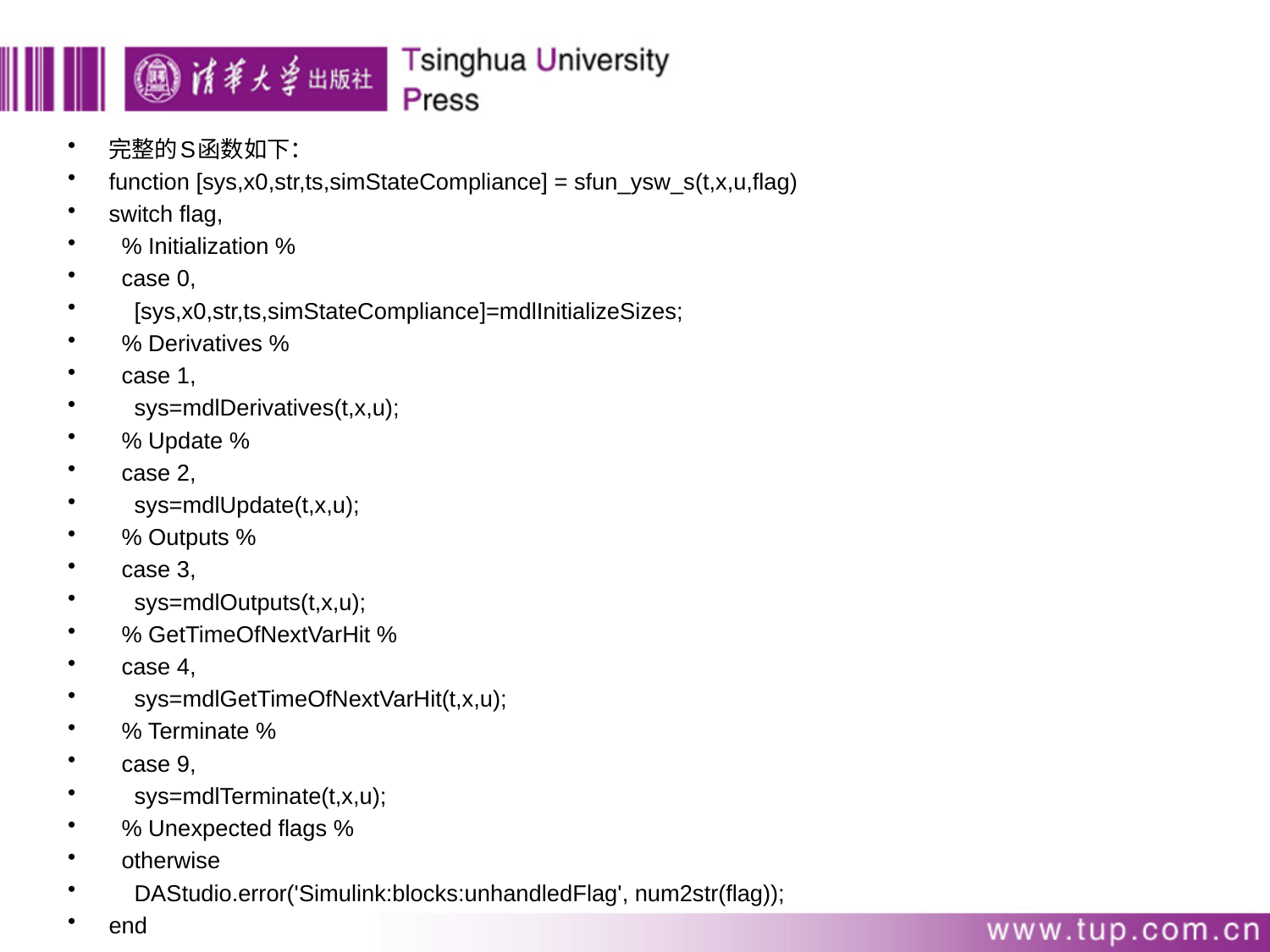

完整的S函数如下：
function [sys,x0,str,ts,simStateCompliance] = sfun_ysw_s(t,x,u,flag)
switch flag,
  % Initialization %
  case 0,
    [sys,x0,str,ts,simStateCompliance]=mdlInitializeSizes;
  % Derivatives %
  case 1,
    sys=mdlDerivatives(t,x,u);
  % Update %
  case 2,
    sys=mdlUpdate(t,x,u);
  % Outputs %
  case 3,
    sys=mdlOutputs(t,x,u);
  % GetTimeOfNextVarHit %
  case 4,
    sys=mdlGetTimeOfNextVarHit(t,x,u);
  % Terminate %
  case 9,
    sys=mdlTerminate(t,x,u);
  % Unexpected flags %
  otherwise
    DAStudio.error('Simulink:blocks:unhandledFlag', num2str(flag));
end